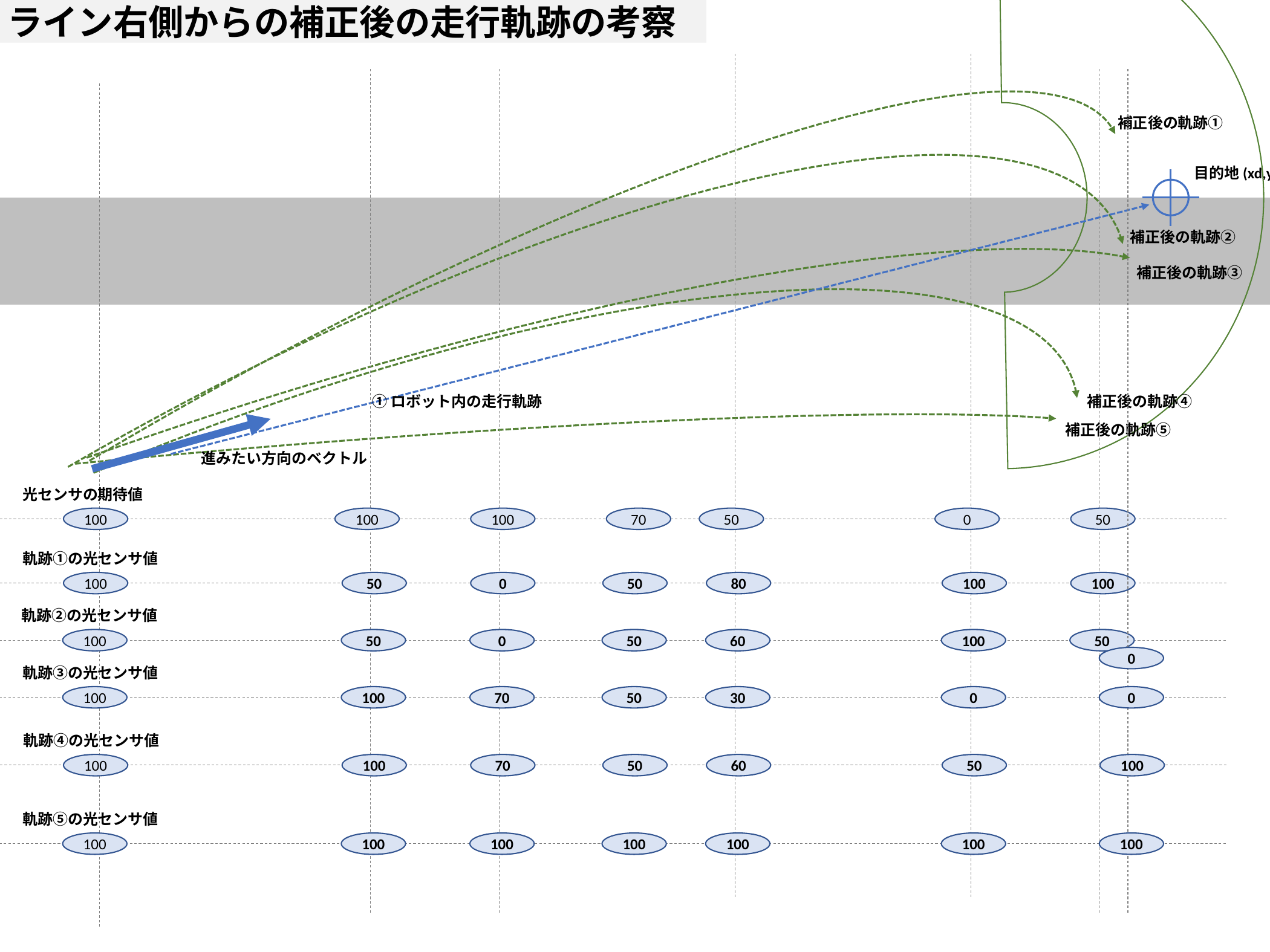

ライン右側からの補正後の走行軌跡の考察

補正後の軌跡①
目的地(xd,yd)

補正後の軌跡②
補正後の軌跡③
①ロボット内の走行軌跡
補正後の軌跡④
補正後の軌跡⑤
進みたい方向のベクトル
光センサの期待値
100
100
100
70
50
0
50
軌跡①の光センサ値
100
50
0
50
80
100
100
軌跡②の光センサ値
100
50
0
50
60
100
50
0
軌跡③の光センサ値
100
100
70
50
30
0
0
軌跡④の光センサ値
100
100
70
50
60
50
100
軌跡⑤の光センサ値
100
100
100
100
100
100
100